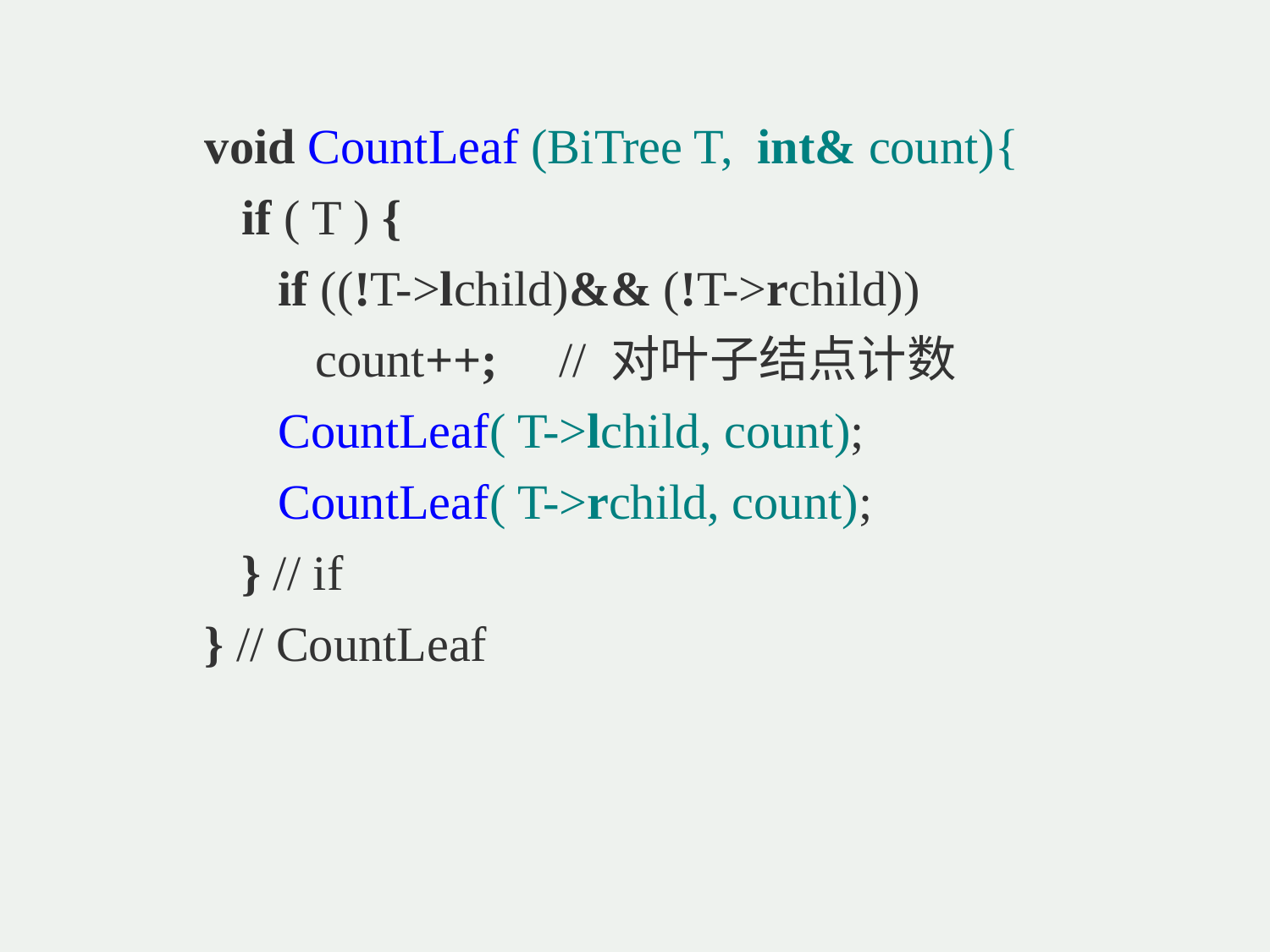

void CountLeaf (BiTree T,  int& count){
   if ( T ) {
      if ((!T->lchild)&& (!T->rchild))
         count++;     // 对叶子结点计数
      CountLeaf( T->lchild, count);
      CountLeaf( T->rchild, count);
   } // if
} // CountLeaf